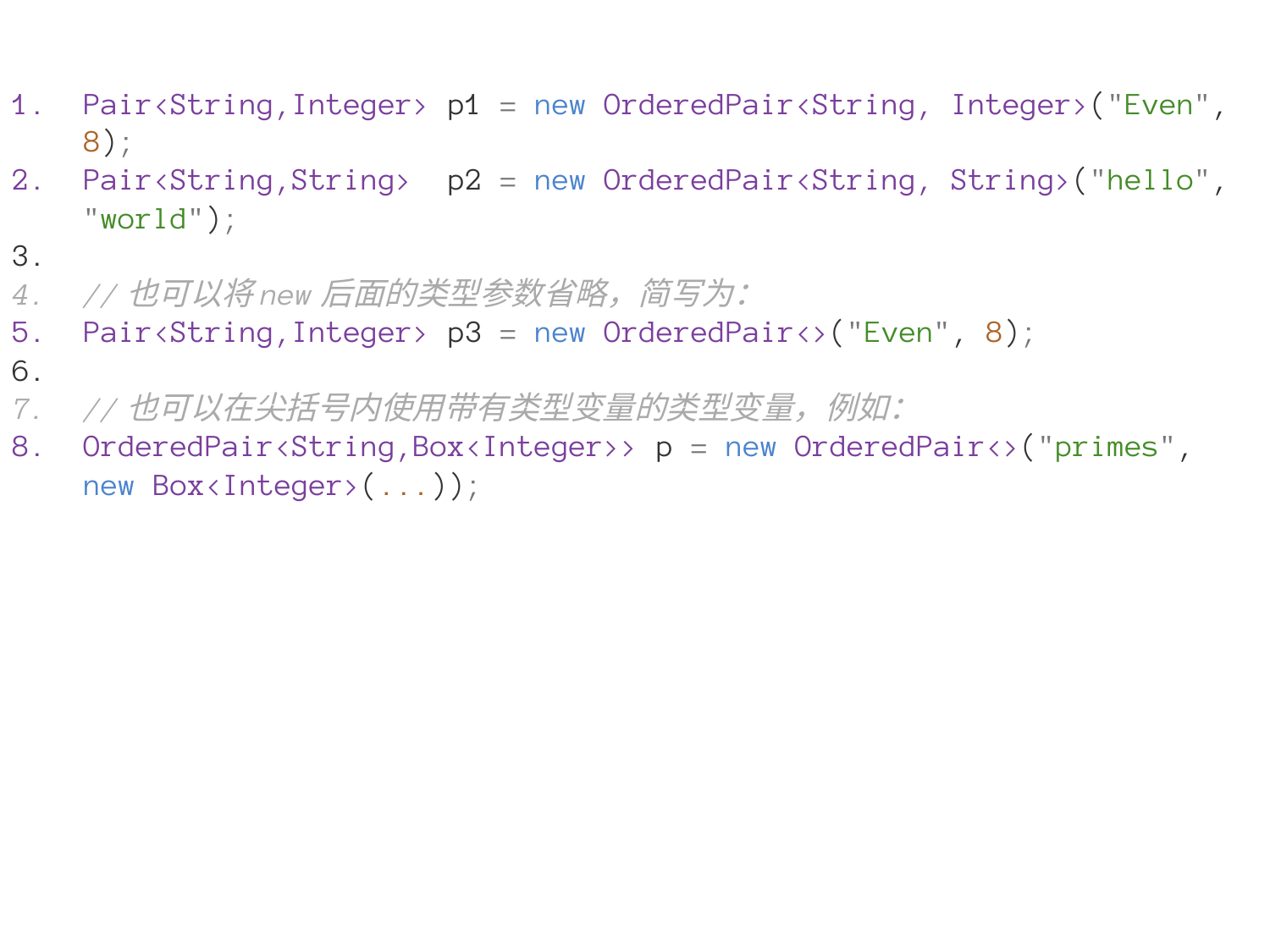

Pair<String,Integer> p1 = new OrderedPair<String, Integer>("Even", 8);
Pair<String,String>  p2 = new OrderedPair<String, String>("hello", "world");

//也可以将new后面的类型参数省略，简写为：
Pair<String,Integer> p3 = new OrderedPair<>("Even", 8);

//也可以在尖括号内使用带有类型变量的类型变量，例如：
OrderedPair<String,Box<Integer>> p = new OrderedPair<>("primes", new Box<Integer>(...));